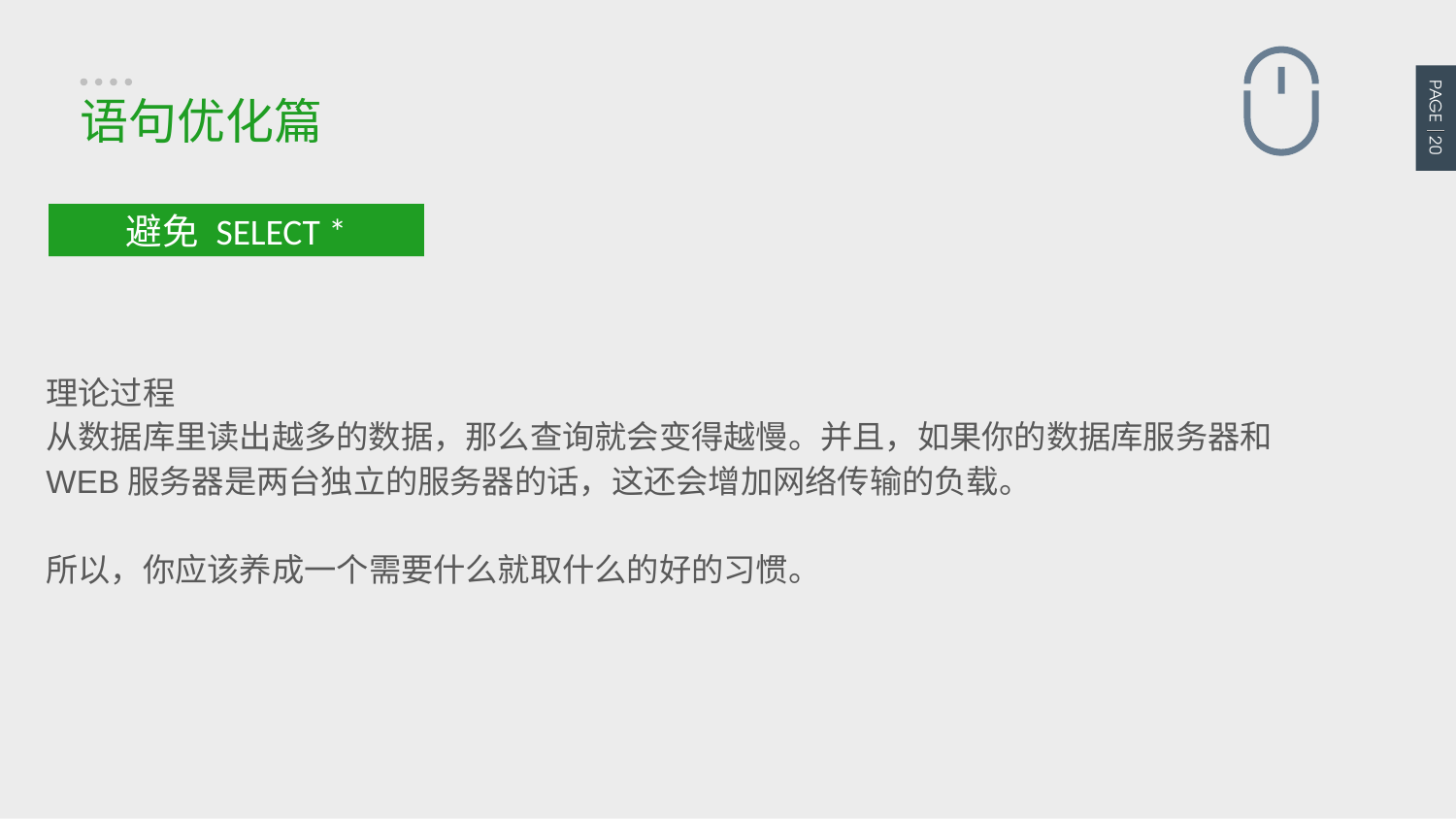

PAGE   20
语句优化篇

避免 SELECT *

理论过程
从数据库里读出越多的数据，那么查询就会变得越慢。并且，如果你的数据库服务器和WEB服务器是两台独立的服务器的话，这还会增加网络传输的负载。

所以，你应该养成一个需要什么就取什么的好的习惯。